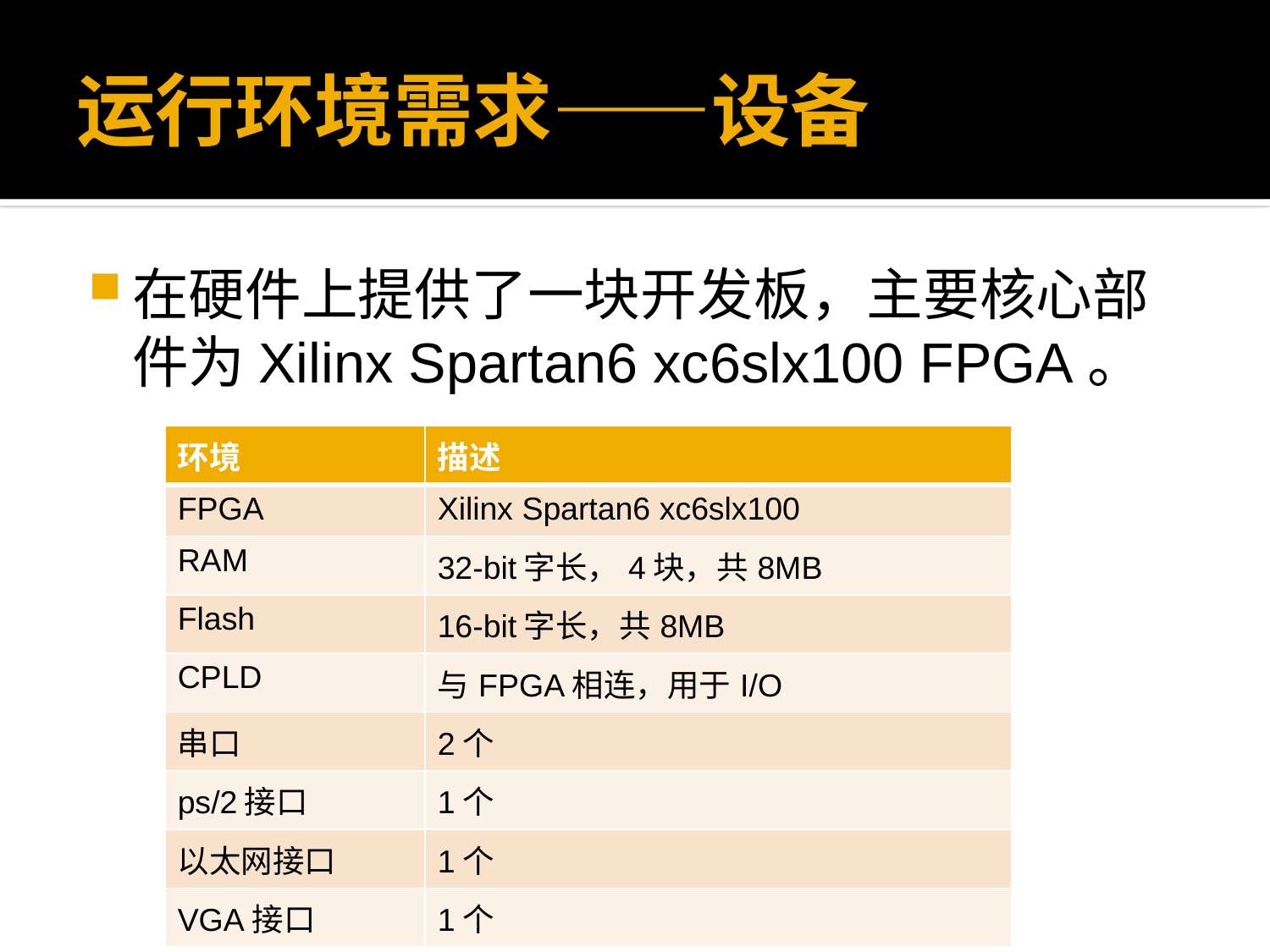

# 运行环境需求——设备
在硬件上提供了一块开发板，主要核心部件为Xilinx Spartan6 xc6slx100 FPGA。

| 环境 | 描述 |
| --- | --- |
| FPGA | Xilinx Spartan6 xc6slx100 |
| RAM | 32-bit字长，4块，共8MB |
| Flash | 16-bit字长，共8MB |
| CPLD | 与FPGA相连，用于I/O |
| 串口 | 2个 |
| ps/2接口 | 1个 |
| 以太网接口 | 1个 |
| VGA接口 | 1个 |